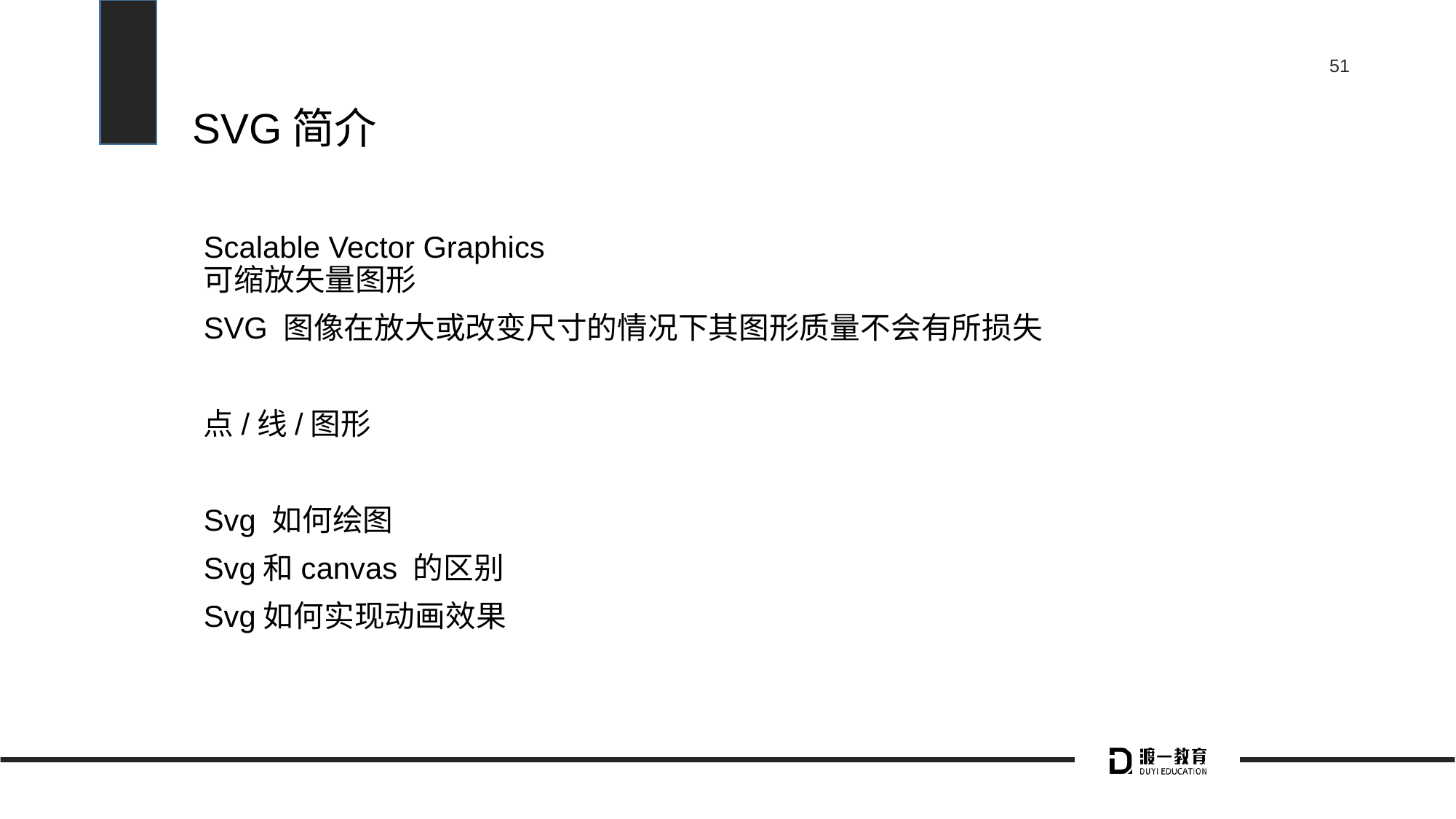

# SVG简介
Scalable Vector Graphics
可缩放矢量图形
SVG 图像在放大或改变尺寸的情况下其图形质量不会有所损失

点/线/图形

Svg 如何绘图
Svg和canvas 的区别
Svg如何实现动画效果